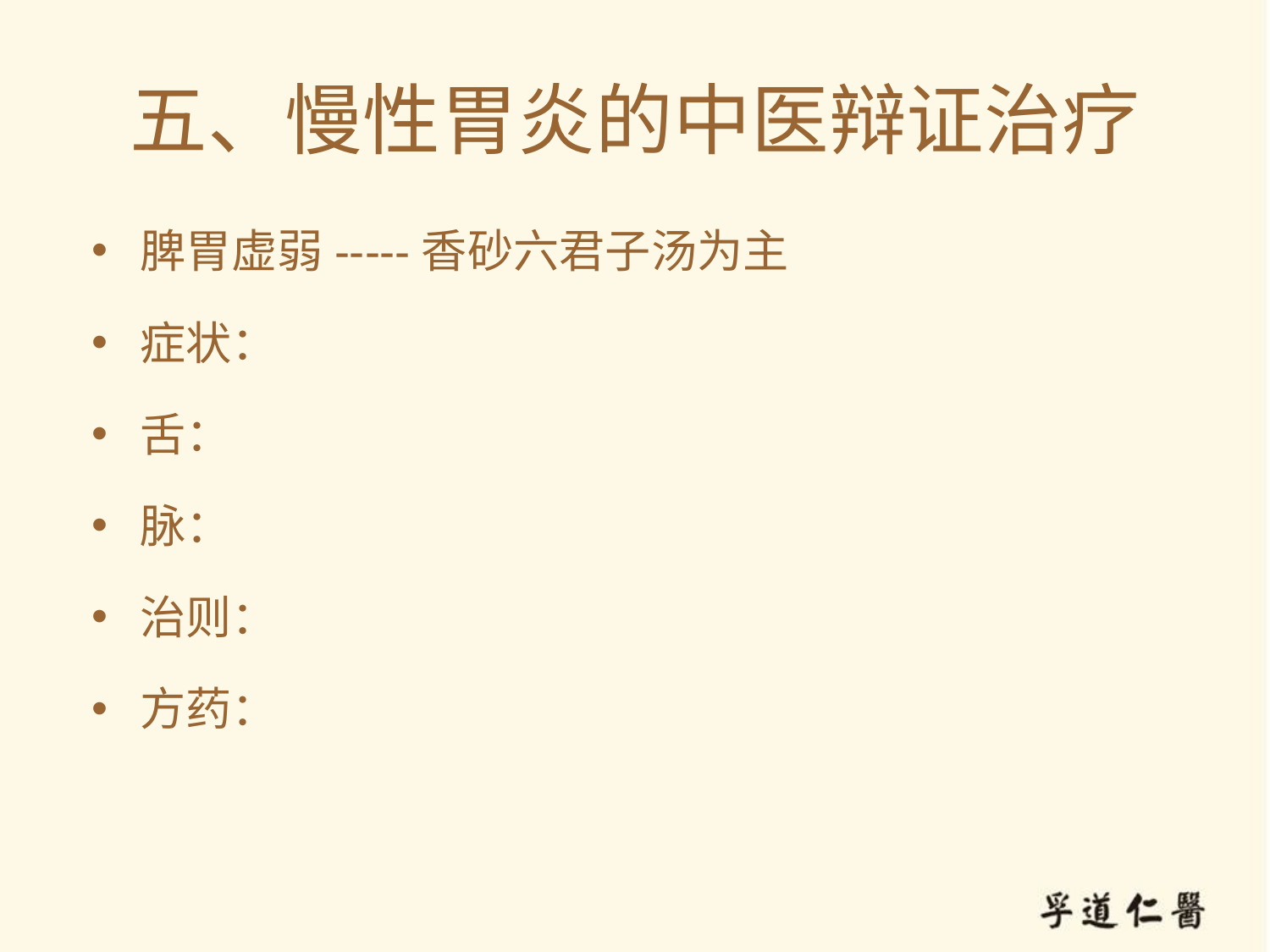

# 五、慢性胃炎的中医辩证治疗
脾胃虚弱-----香砂六君子汤为主
症状：
舌：
脉：
治则：
方药：